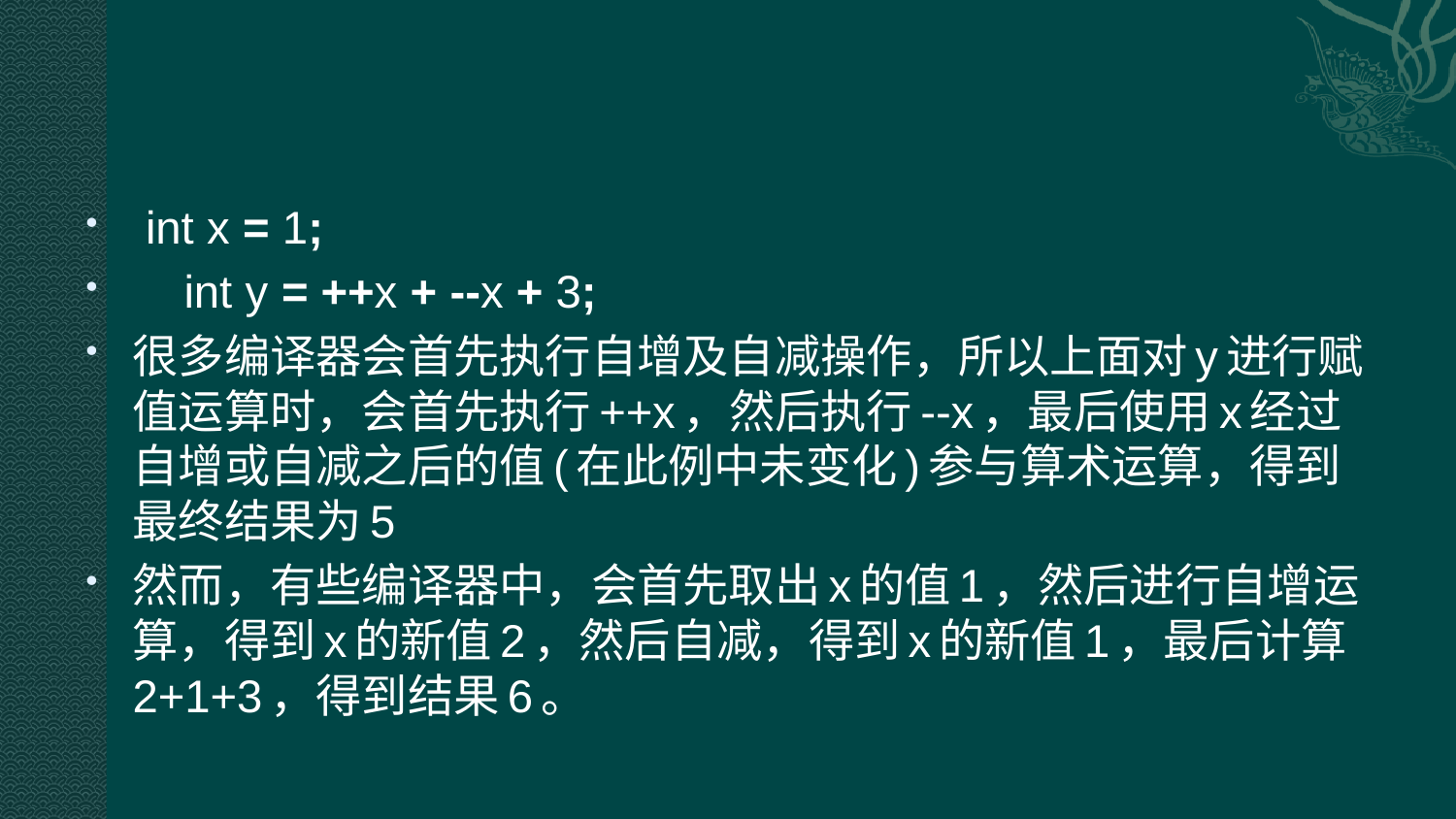

#
 int x = 1;
    int y = ++x + --x + 3;
很多编译器会首先执行自增及自减操作，所以上面对y进行赋值运算时，会首先执行++x，然后执行--x，最后使用x经过自增或自减之后的值(在此例中未变化)参与算术运算，得到最终结果为5
然而，有些编译器中，会首先取出x的值1，然后进行自增运算，得到x的新值2，然后自减，得到x的新值1，最后计算2+1+3，得到结果6。